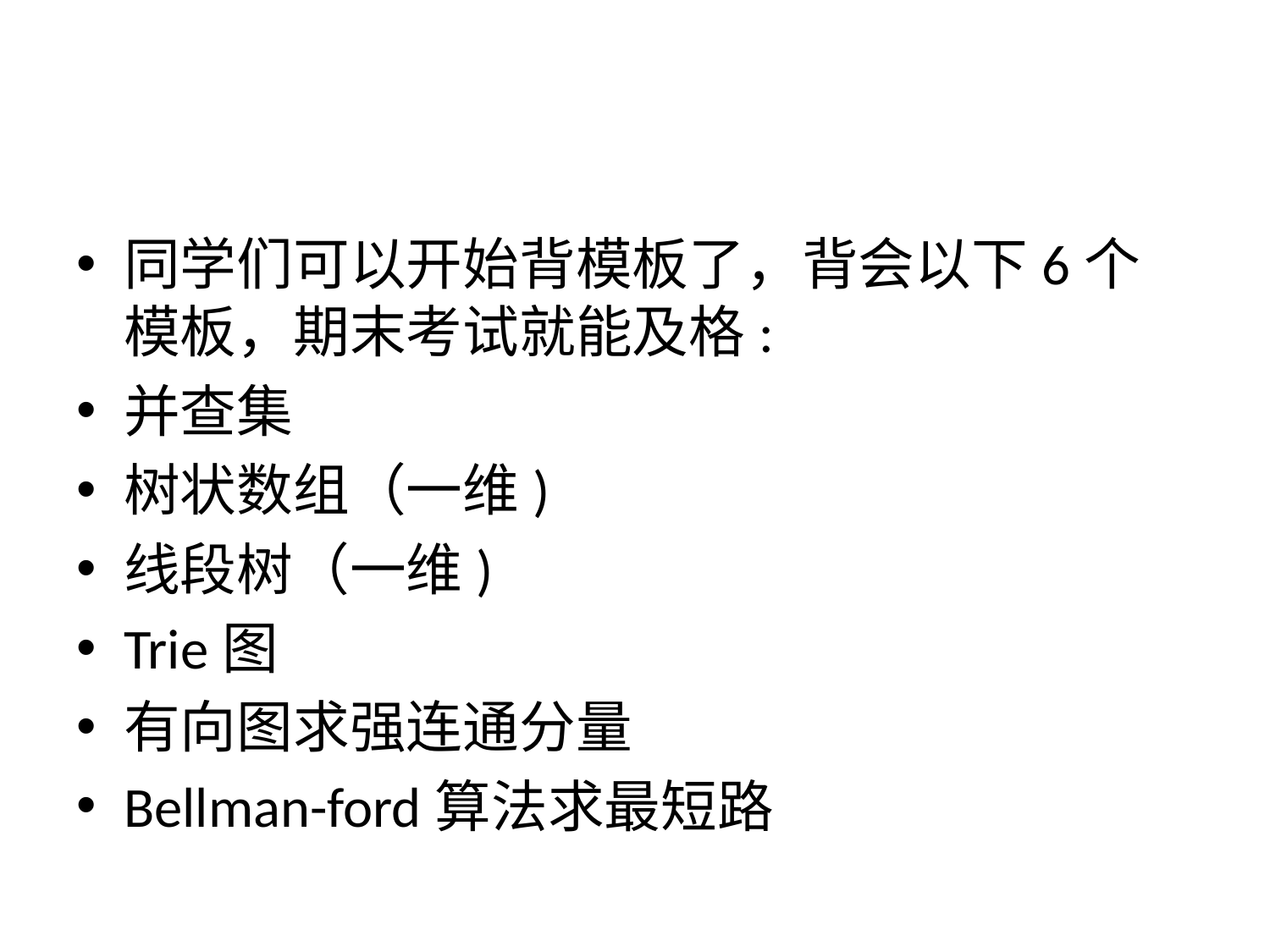

#
同学们可以开始背模板了，背会以下6个模板，期末考试就能及格:
并查集
树状数组（一维)
线段树（一维)
Trie图
有向图求强连通分量
Bellman-ford算法求最短路